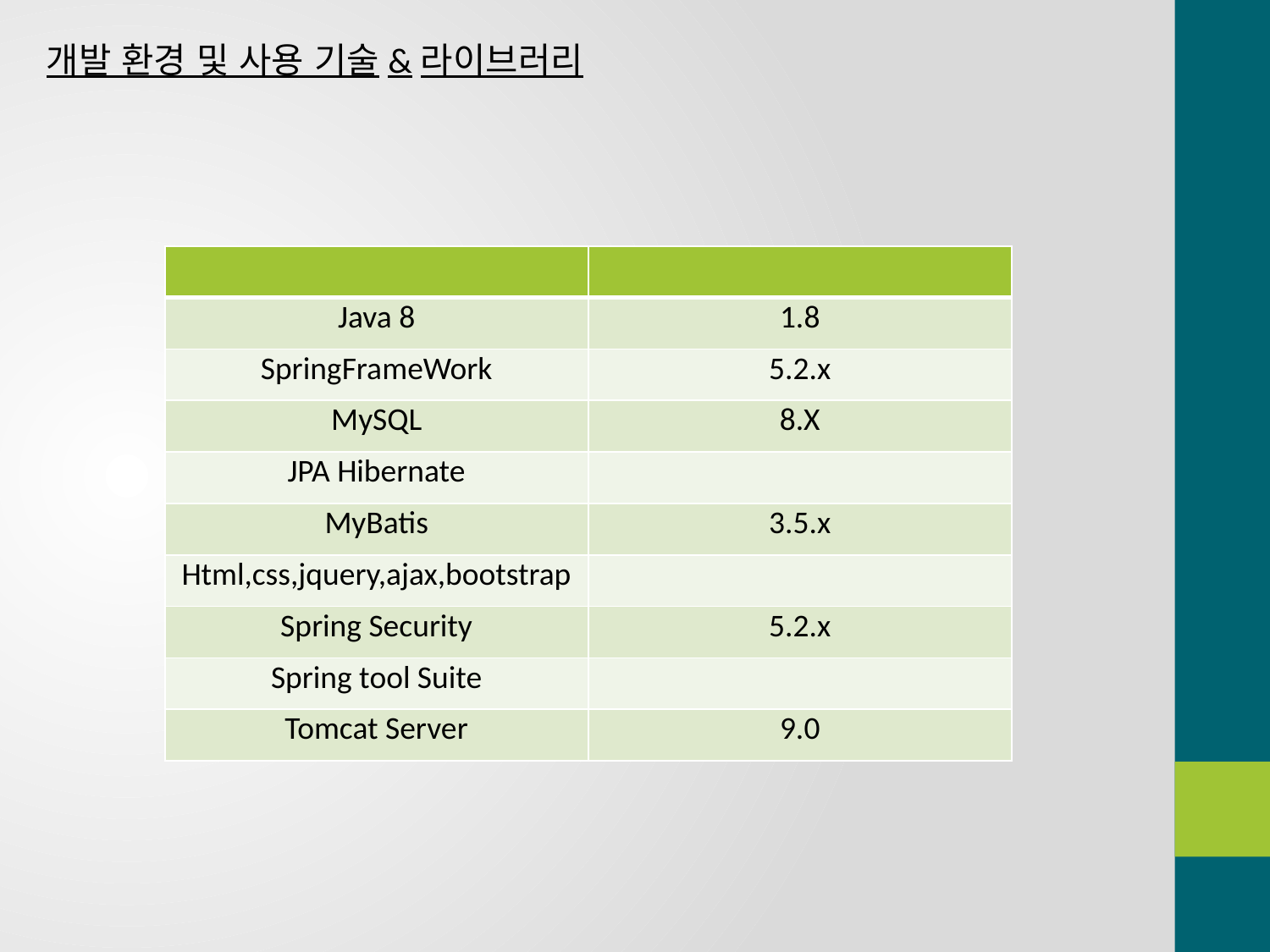

개발 환경 및 사용 기술&라이브러리
|  |  |
| --- | --- |
| Java 8 | 1.8 |
| SpringFrameWork | 5.2.x |
| MySQL | 8.X |
| JPA Hibernate |  |
| MyBatis | 3.5.x |
| Html,css,jquery,ajax,bootstrap |  |
| Spring Security | 5.2.x |
| Spring tool Suite |  |
| Tomcat Server | 9.0 |